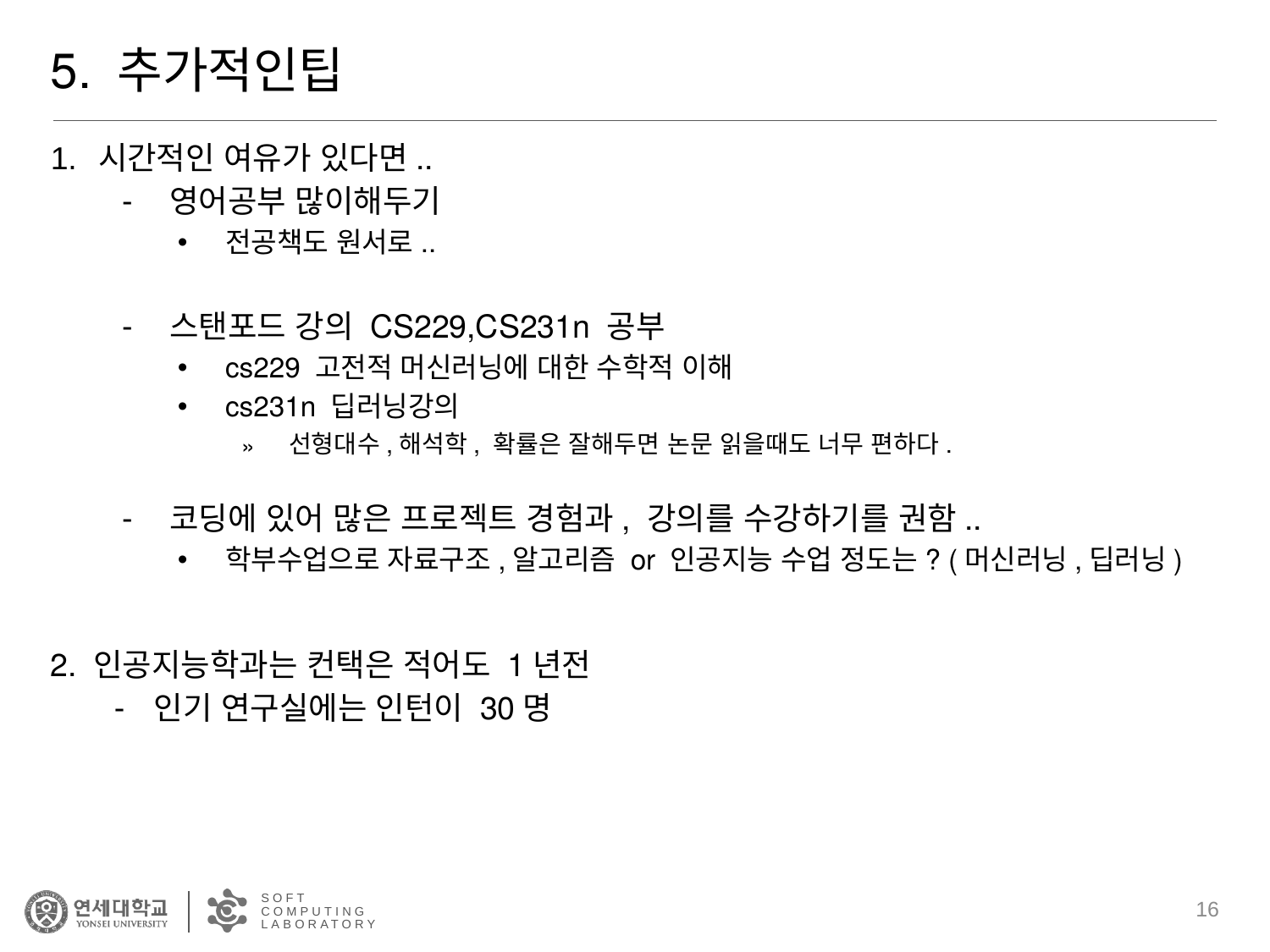

# 5. 추가적인팁
시간적인 여유가 있다면..
영어공부 많이해두기
전공책도 원서로..

스탠포드 강의 CS229,CS231n 공부
cs229 고전적 머신러닝에 대한 수학적 이해
cs231n 딥러닝강의
선형대수,해석학, 확률은 잘해두면 논문 읽을때도 너무 편하다.

코딩에 있어 많은 프로젝트 경험과, 강의를 수강하기를 권함..
학부수업으로 자료구조,알고리즘 or 인공지능 수업 정도는? (머신러닝,딥러닝)

2. 인공지능학과는 컨택은 적어도 1년전
인기 연구실에는 인턴이 30명